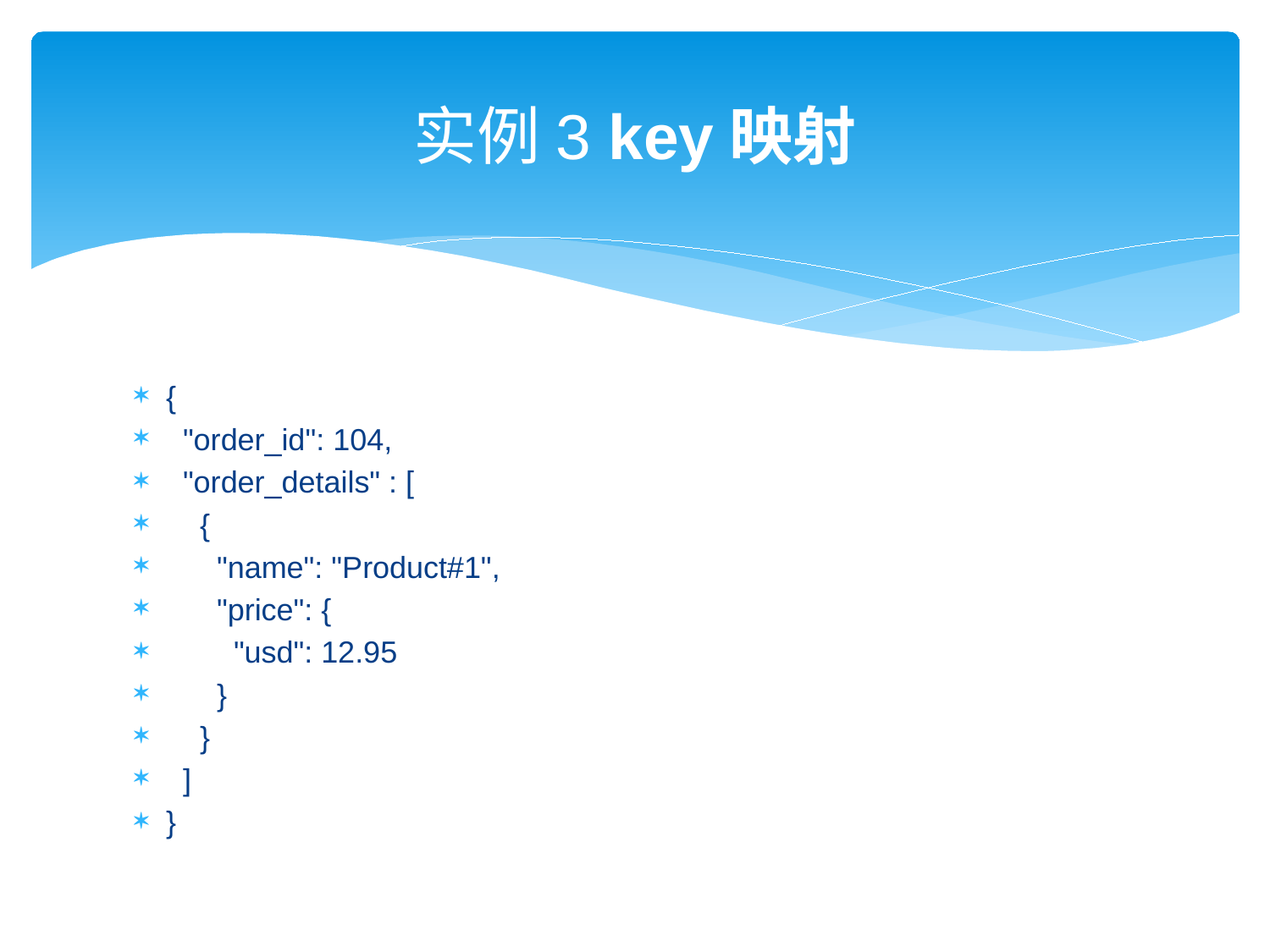

# 实例3 key映射
{
  "order_id": 104,
  "order_details" : [
    {
      "name": "Product#1",
      "price": {
        "usd": 12.95
      }
    }
  ]
}